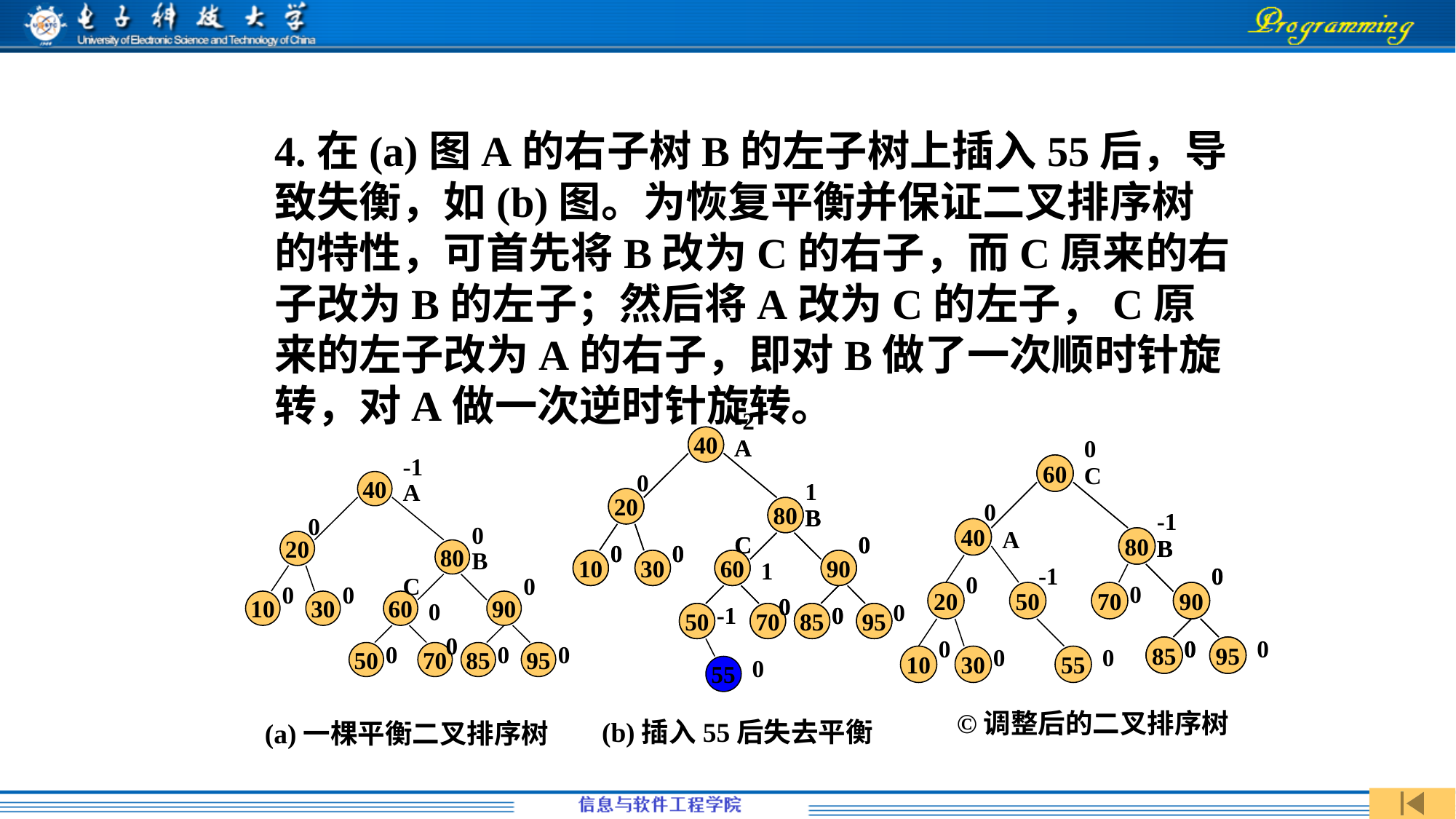

4.在(a)图A的右子树B的左子树上插入55后，导致失衡，如(b)图。为恢复平衡并保证二叉排序树的特性，可首先将B改为C的右子，而C原来的右子改为B的左子；然后将A改为C的左子，C原来的左子改为A的右子，即对B做了一次顺时针旋转，对A做一次逆时针旋转。
-2
40
40
A
A

0
1
20
20
80
80
B
B

C
C
0
0
0
0
0
0

10
10
30
30
60
60
1
90
90

0
0

-1
0
0
50
50
70
70
85
85
95
95

0
55
0
(b)插入55后失去平衡
0
40
60
C

0
-1
20
40
A
80
80
B
B

-1
0
0
0

0
20
50
70
90
90

0
0
0
0
0
85
85
95
95
10
30
55
©调整后的二叉排序树
-1
40
A

0
0
20
80
B

C
0
0
0

10
30
60
0
90

0

0
0
0
50
70
85
95
(a)一棵平衡二叉排序树
0